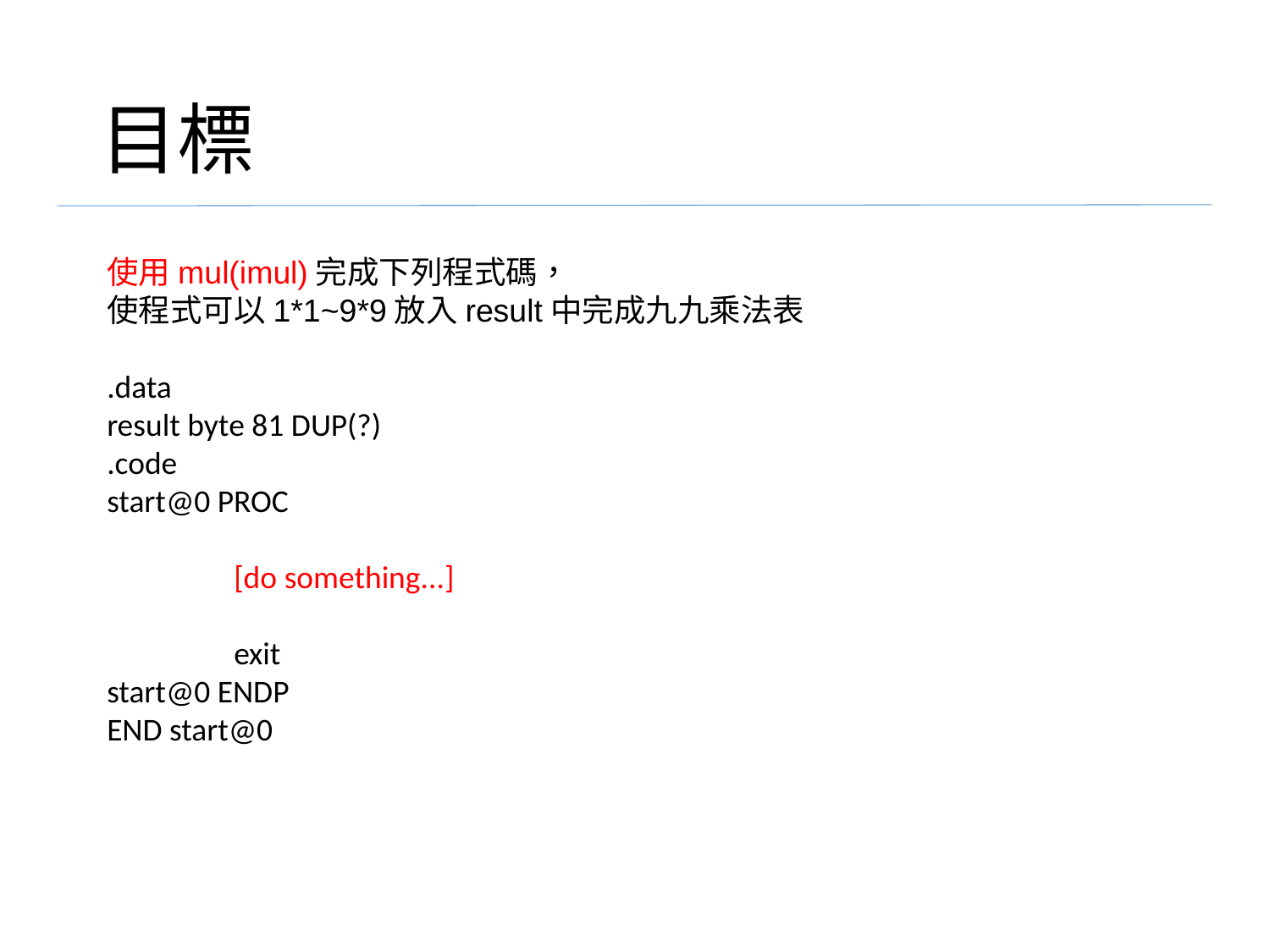

# 目標
使用mul(imul)完成下列程式碼，
使程式可以1*1~9*9放入result中完成九九乘法表

.data
result byte 81 DUP(?)
.code
start@0 PROC

	[do something...]

	exit
start@0 ENDP
END start@0